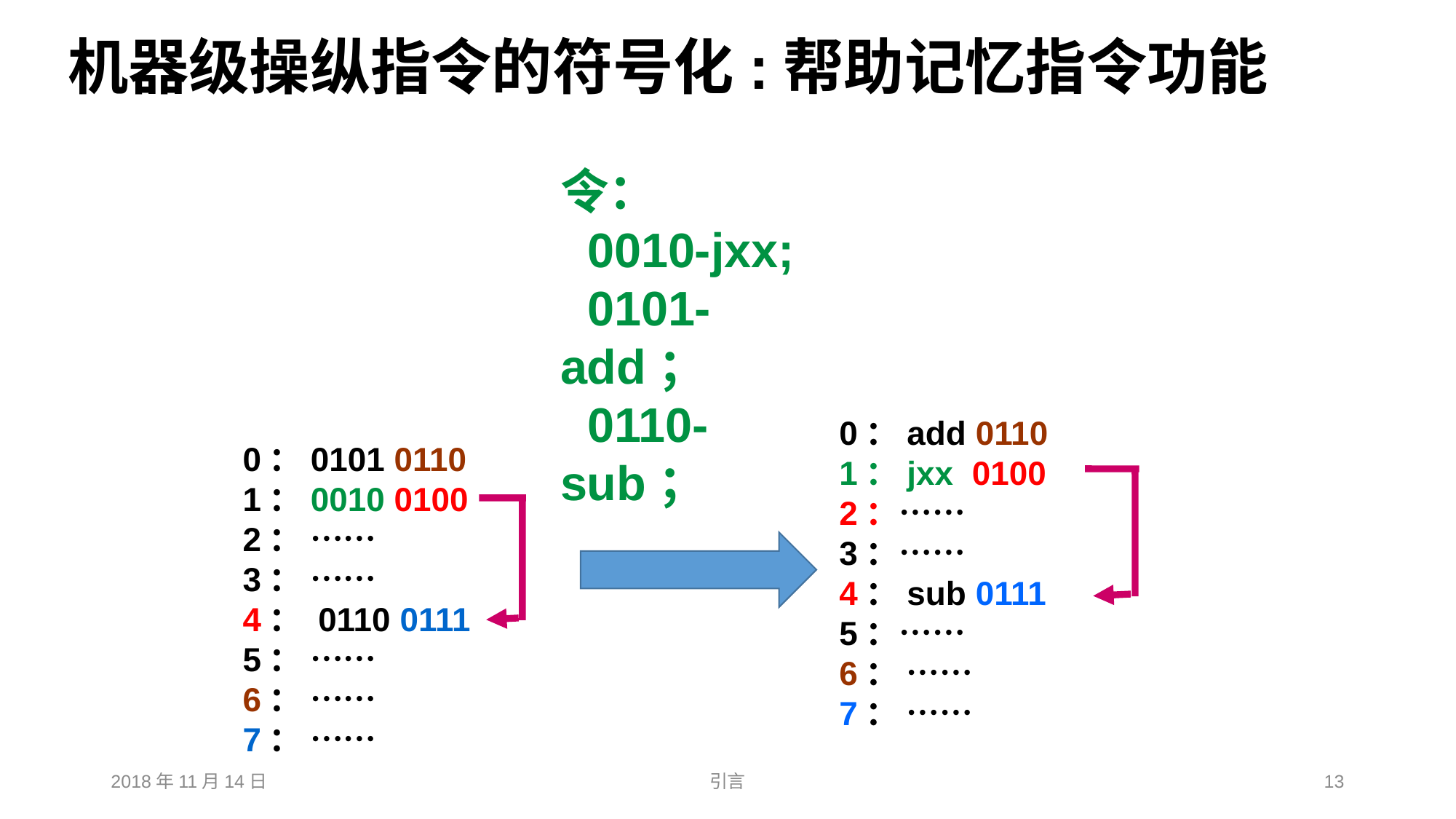

机器级操纵指令的符号化:帮助记忆指令功能
令：
  0010-jxx;
  0101-add；
  0110-sub；
0：add 0110
1：jxx  0100
2：……
3：……
4：sub 0111
5：……
6： ……
7： ……

0：0101 0110
1：0010 0100
2： ……
3： ……
4： 0110 0111 5： ……
6： ……
7： ……

2018年11月14日
引言
13